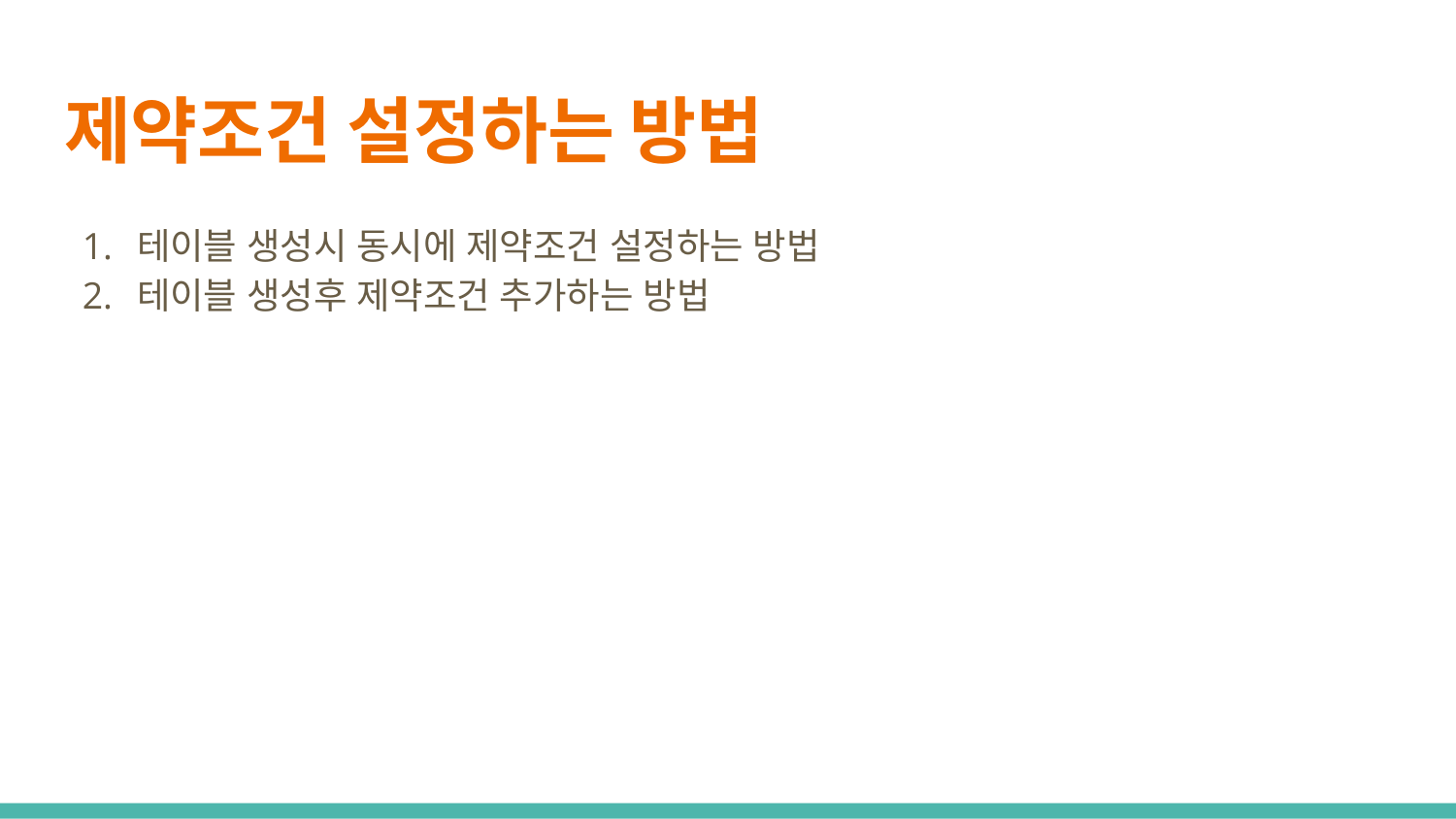

# 제약조건 설정하는 방법
테이블 생성시 동시에 제약조건 설정하는 방법
테이블 생성후 제약조건 추가하는 방법